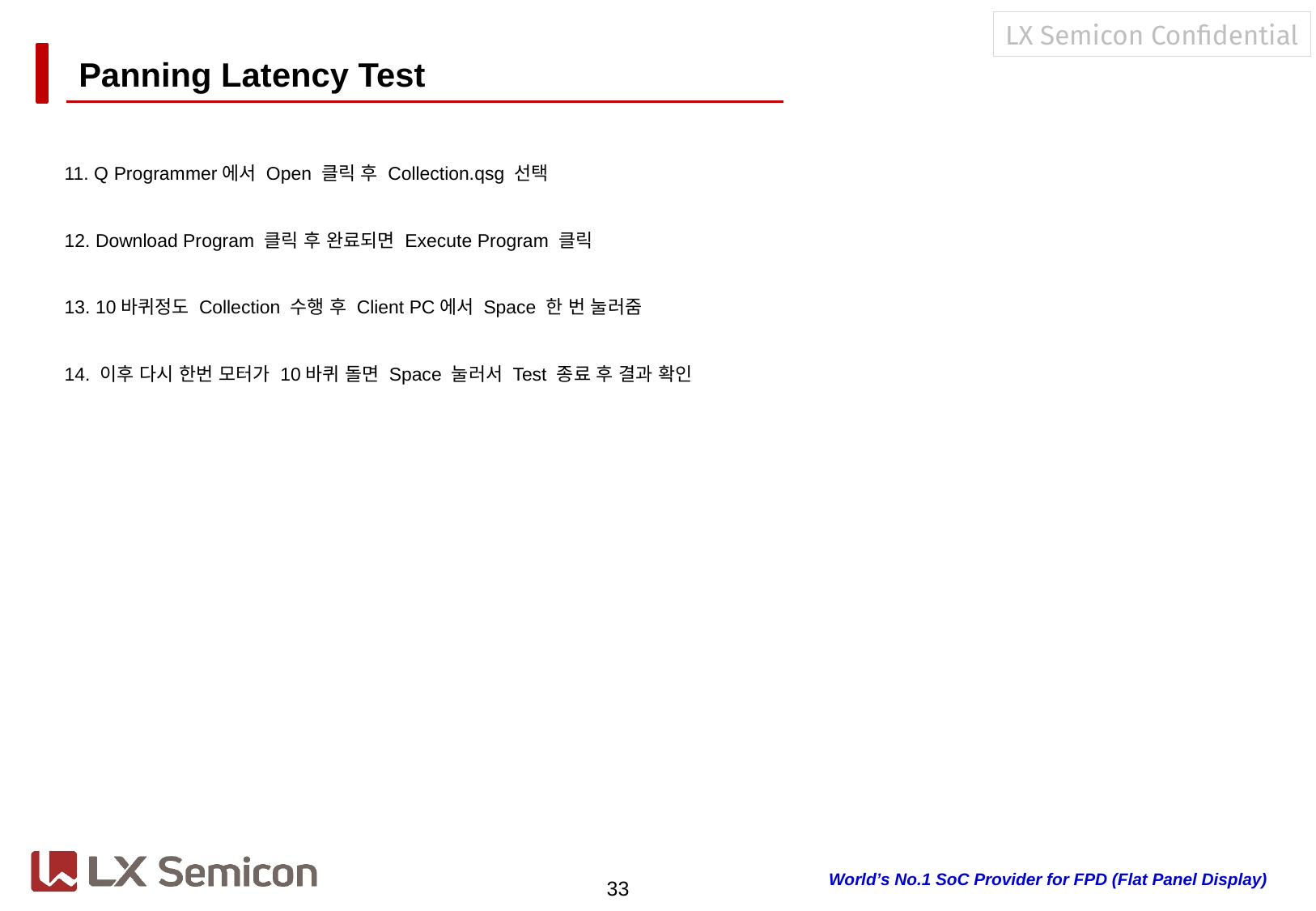

# Panning Latency Test

11. Q Programmer에서 Open 클릭 후 Collection.qsg 선택

12. Download Program 클릭 후 완료되면 Execute Program 클릭

13. 10바퀴정도 Collection 수행 후 Client PC에서 Space 한 번 눌러줌

14. 이후 다시 한번 모터가 10바퀴 돌면 Space 눌러서 Test 종료 후 결과 확인